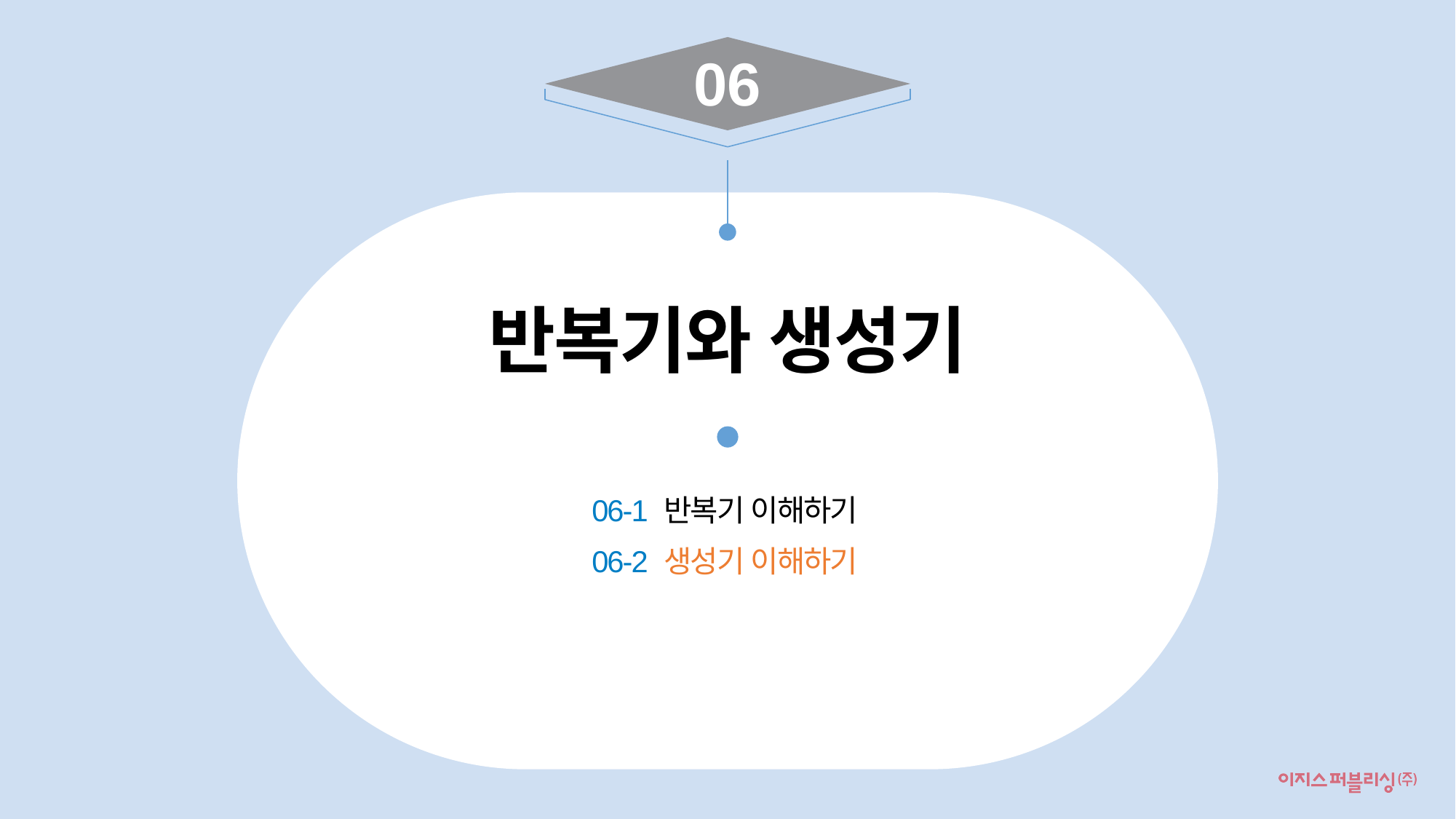

06
반복기와 생성기
06-1 반복기 이해하기
06-2 생성기 이해하기